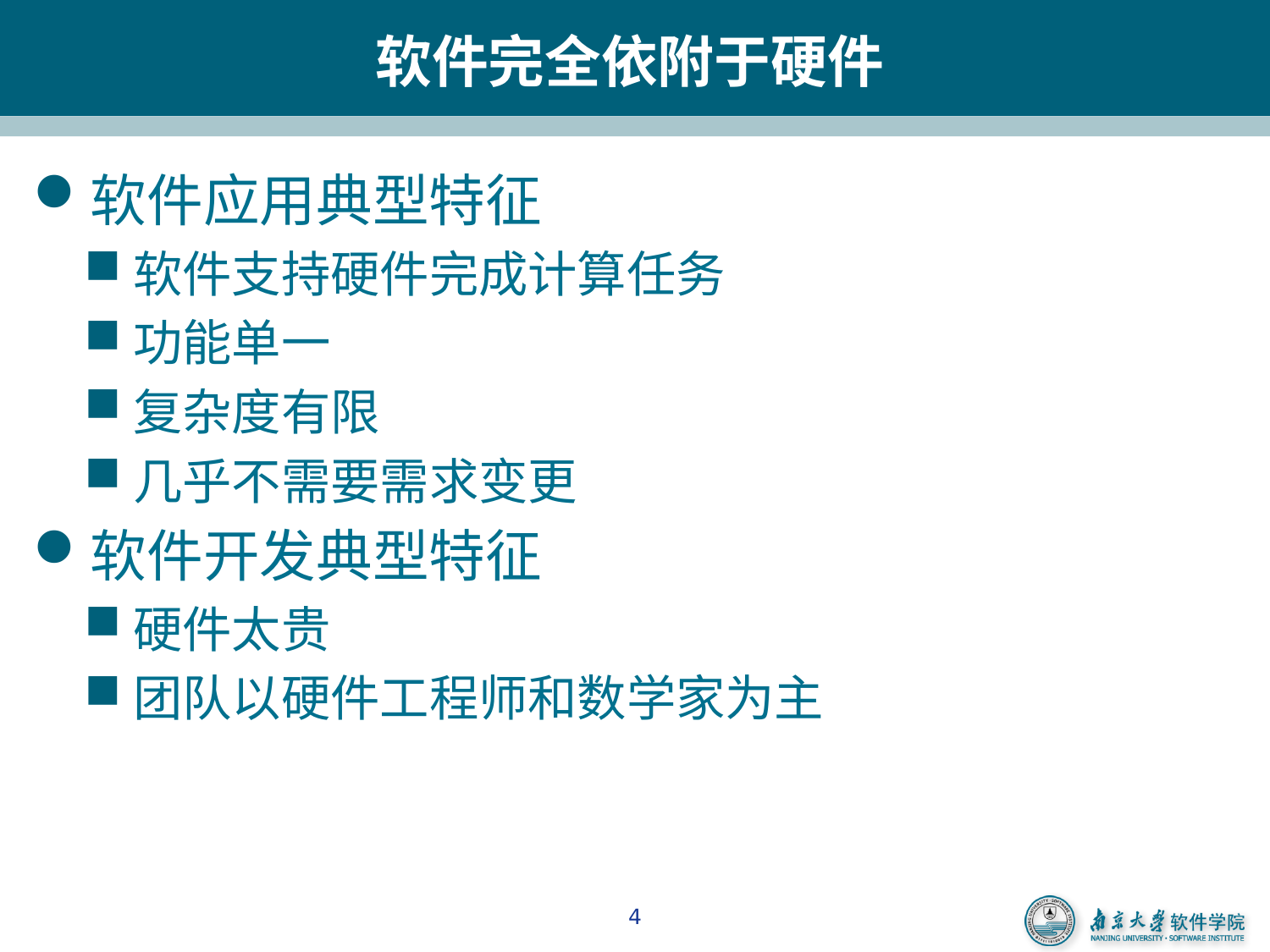

# 软件完全依附于硬件
软件应用典型特征
软件支持硬件完成计算任务
功能单一
复杂度有限
几乎不需要需求变更
软件开发典型特征
硬件太贵
团队以硬件工程师和数学家为主
4